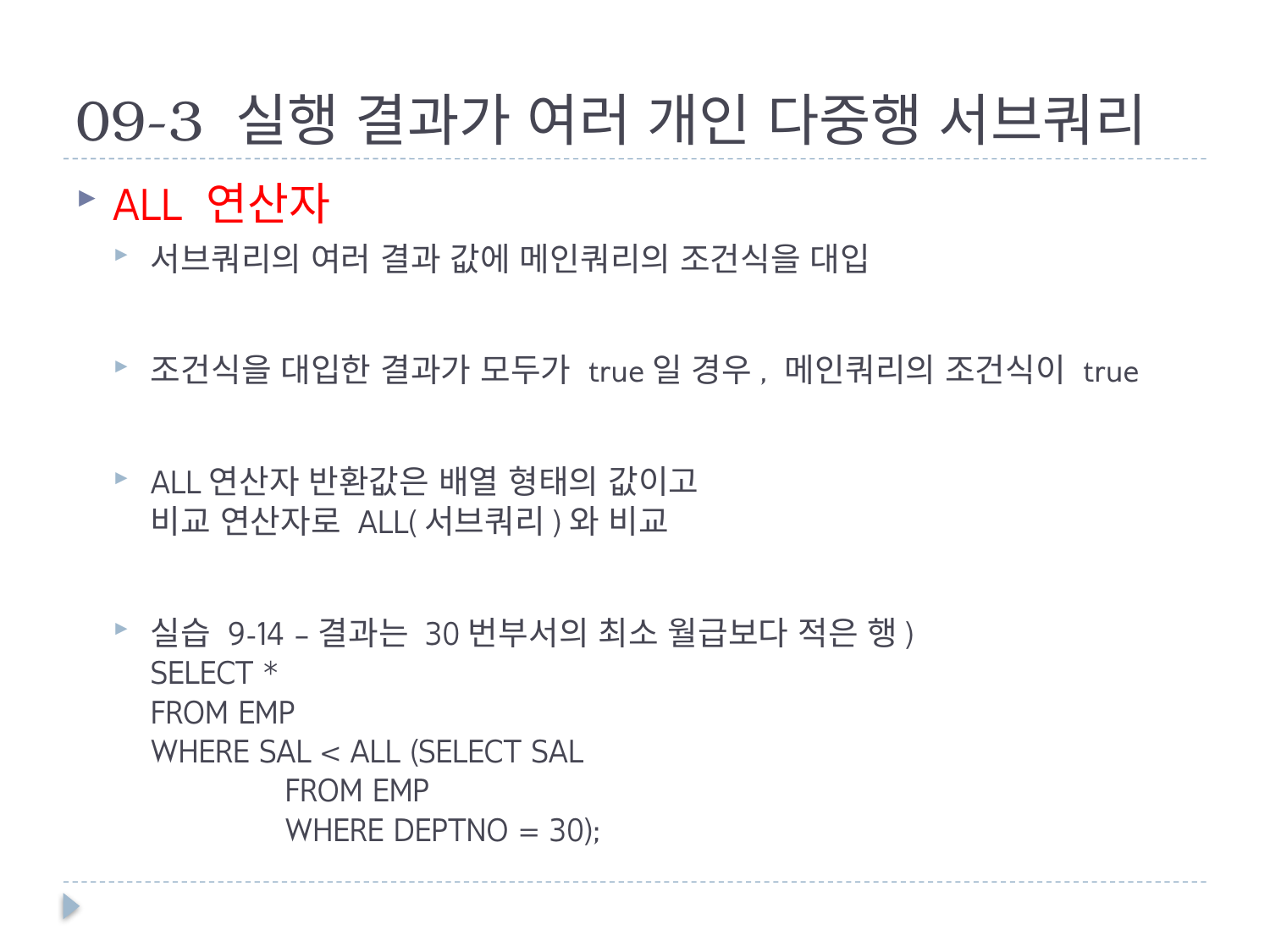

# 09-3 실행 결과가 여러 개인 다중행 서브쿼리
ALL 연산자
서브쿼리의 여러 결과 값에 메인쿼리의 조건식을 대입

조건식을 대입한 결과가 모두가 true일 경우, 메인쿼리의 조건식이 true

ALL연산자 반환값은 배열 형태의 값이고
비교 연산자로 ALL(서브쿼리)와 비교

실습 9-14 –결과는 30번부서의 최소 월급보다 적은 행)
SELECT *
FROM EMP
WHERE SAL < ALL (SELECT SAL
	 FROM EMP
	 WHERE DEPTNO = 30);